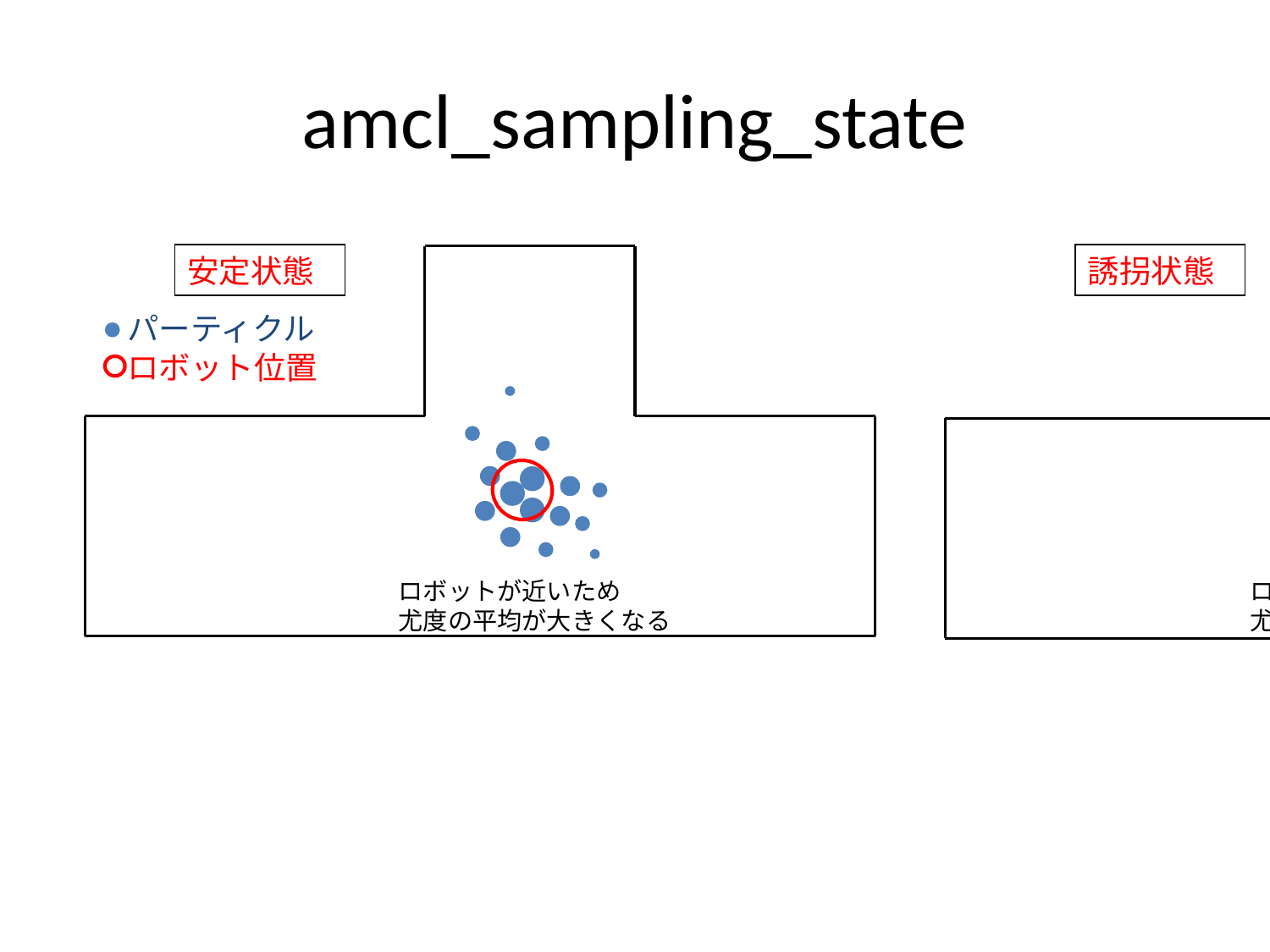

# amcl_sampling_state
安定状態
誘拐状態
パーティクル

ロボット位置

ロボットが近いため
尤度の平均が大きくなる
ロボットが遠いため
尤度の平均が小さくなる